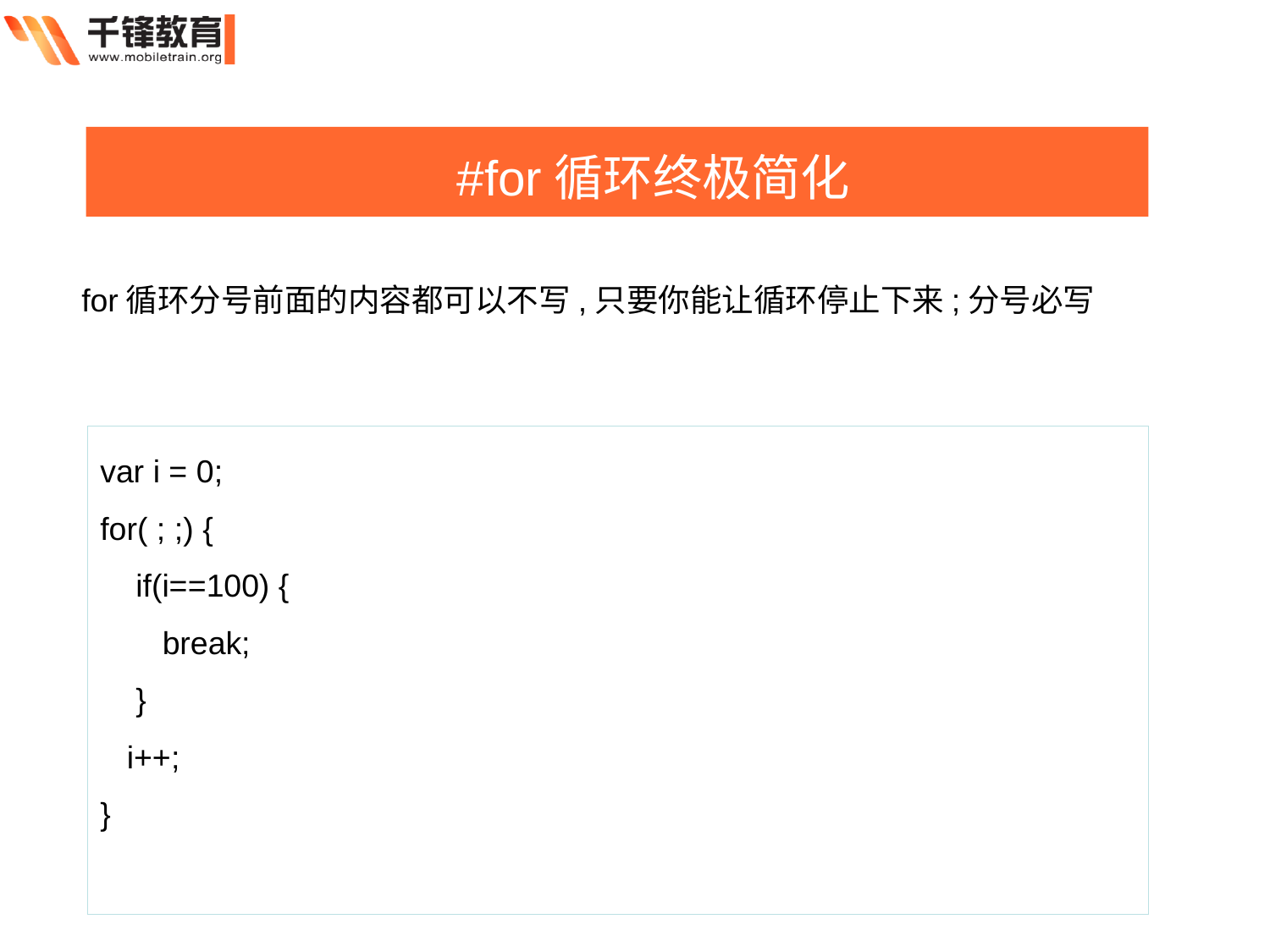

#for循环终极简化
for循环分号前面的内容都可以不写,只要你能让循环停止下来;分号必写
var i = 0;
for( ; ;) {
    if(i==100) {
       break;
    }
   i++;
}